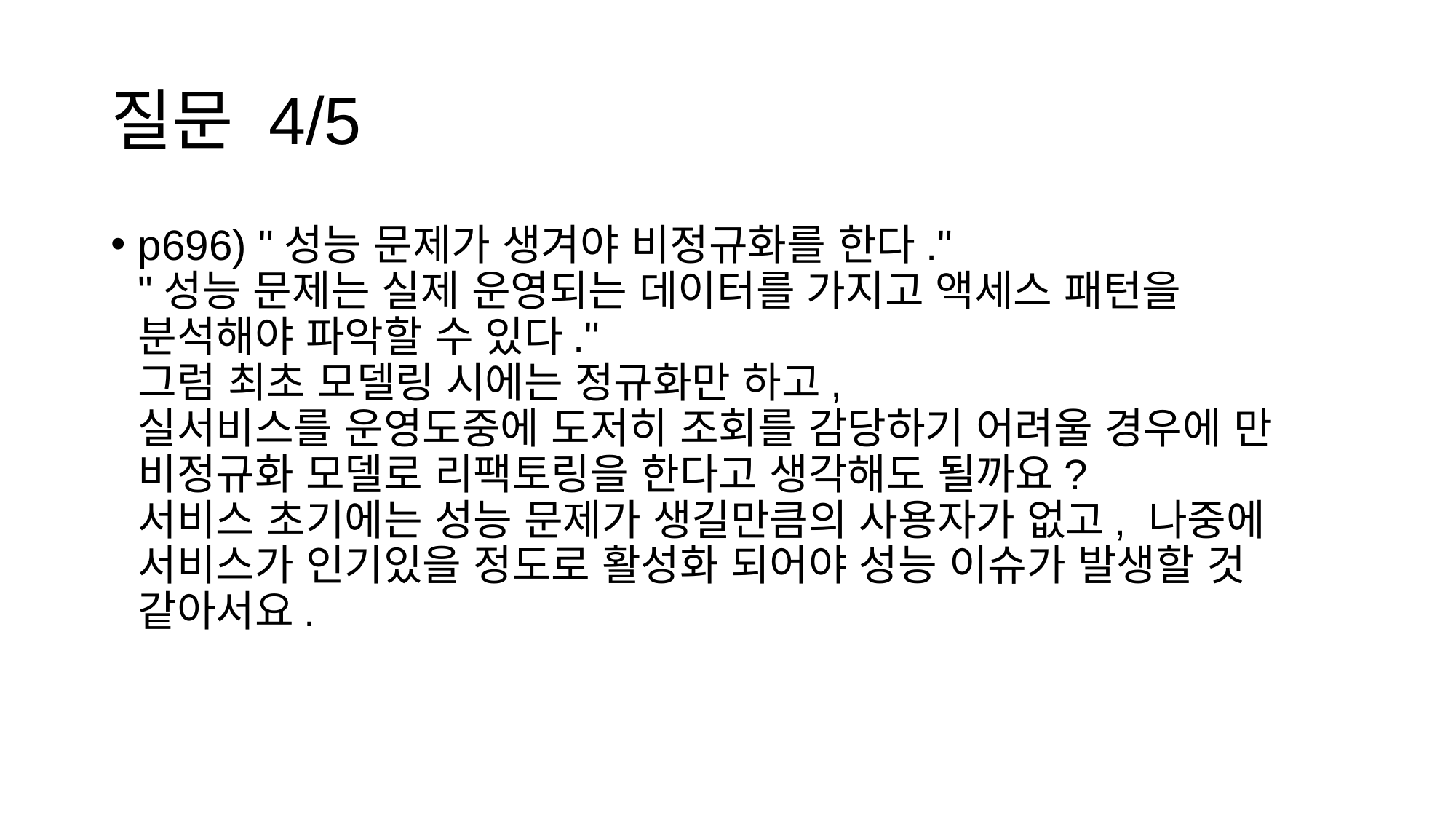

# 질문 4/5
p696) "성능 문제가 생겨야 비정규화를 한다."
"성능 문제는 실제 운영되는 데이터를 가지고 액세스 패턴을 분석해야 파악할 수 있다."
그럼 최초 모델링 시에는 정규화만 하고,
실서비스를 운영도중에 도저히 조회를 감당하기 어려울 경우에 만 비정규화 모델로 리팩토링을 한다고 생각해도 될까요?
서비스 초기에는 성능 문제가 생길만큼의 사용자가 없고, 나중에 서비스가 인기있을 정도로 활성화 되어야 성능 이슈가 발생할 것 같아서요.